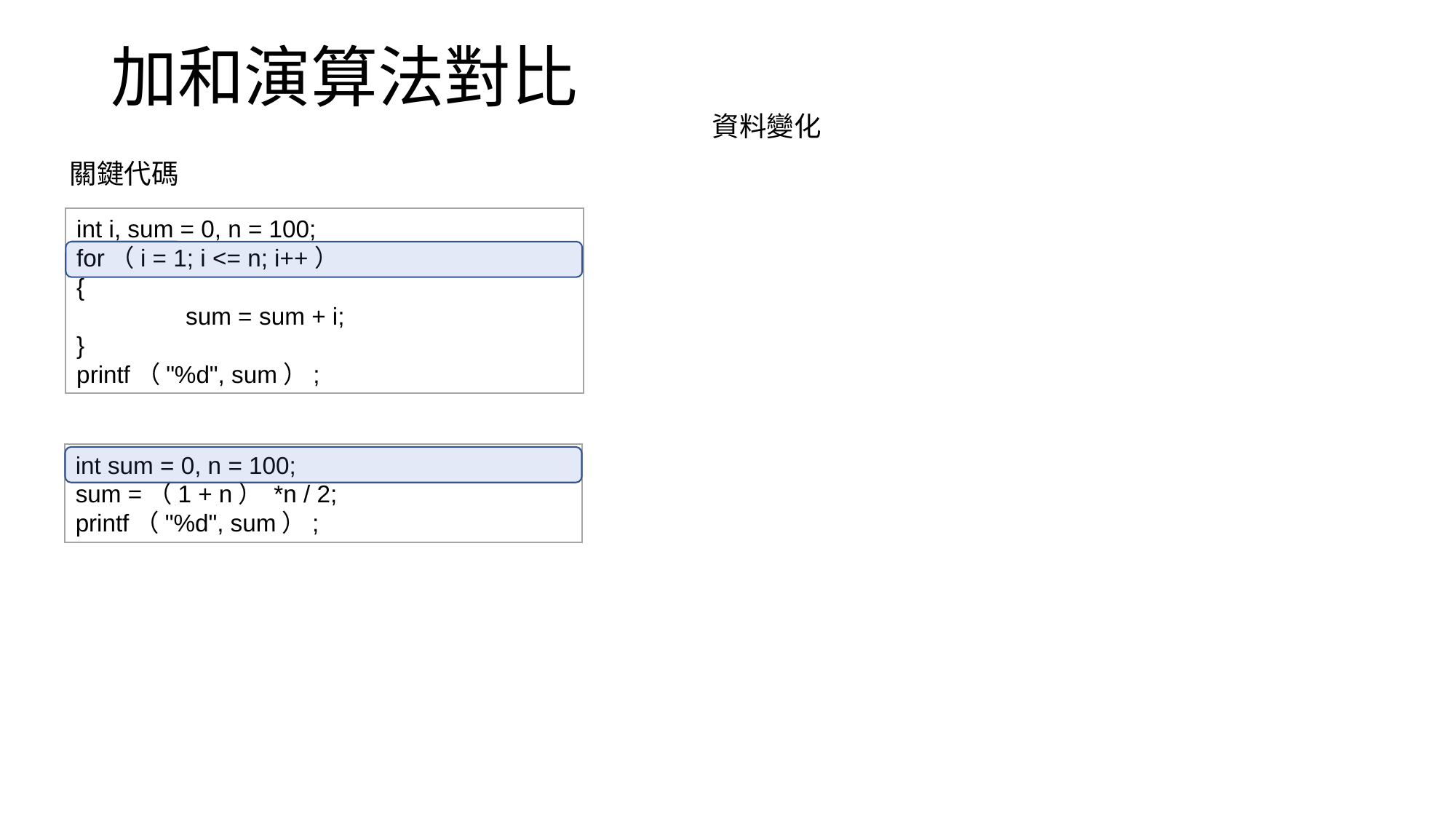

# 加和演算法對比
資料變化
關鍵代碼
int i, sum = 0, n = 100;
for（i = 1; i <= n; i++）
{
	sum = sum + i;
}
printf（"%d", sum）;

int sum = 0, n = 100;
sum =（1 + n） *n / 2;
printf（"%d", sum）;